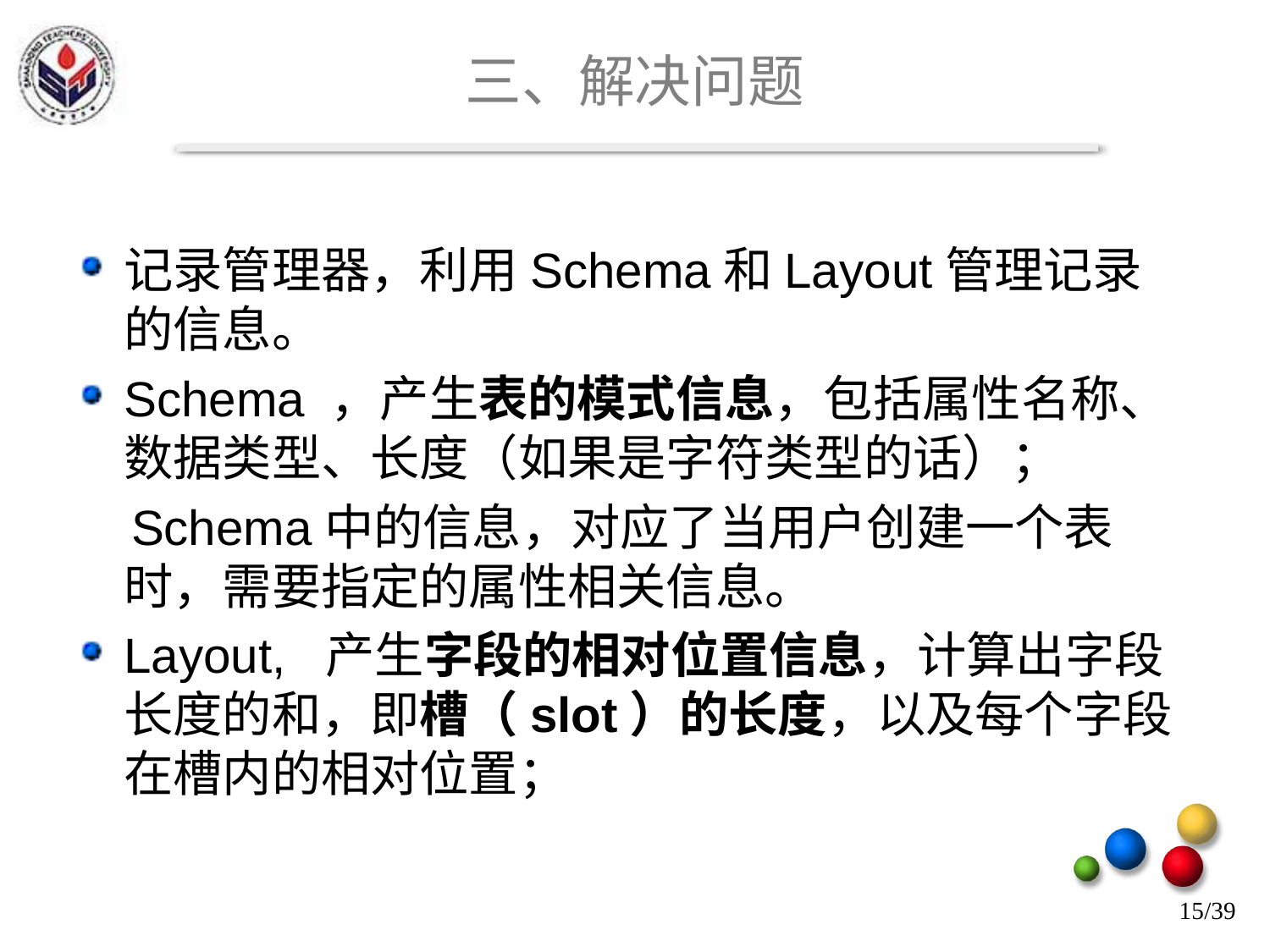

# 三、解决问题
记录管理器，利用Schema和Layout管理记录的信息。
Schema ，产生表的模式信息，包括属性名称、数据类型、长度（如果是字符类型的话）；
    Schema中的信息，对应了当用户创建一个表时，需要指定的属性相关信息。
Layout,  产生字段的相对位置信息，计算出字段长度的和，即槽（slot）的长度，以及每个字段在槽内的相对位置；
15/39